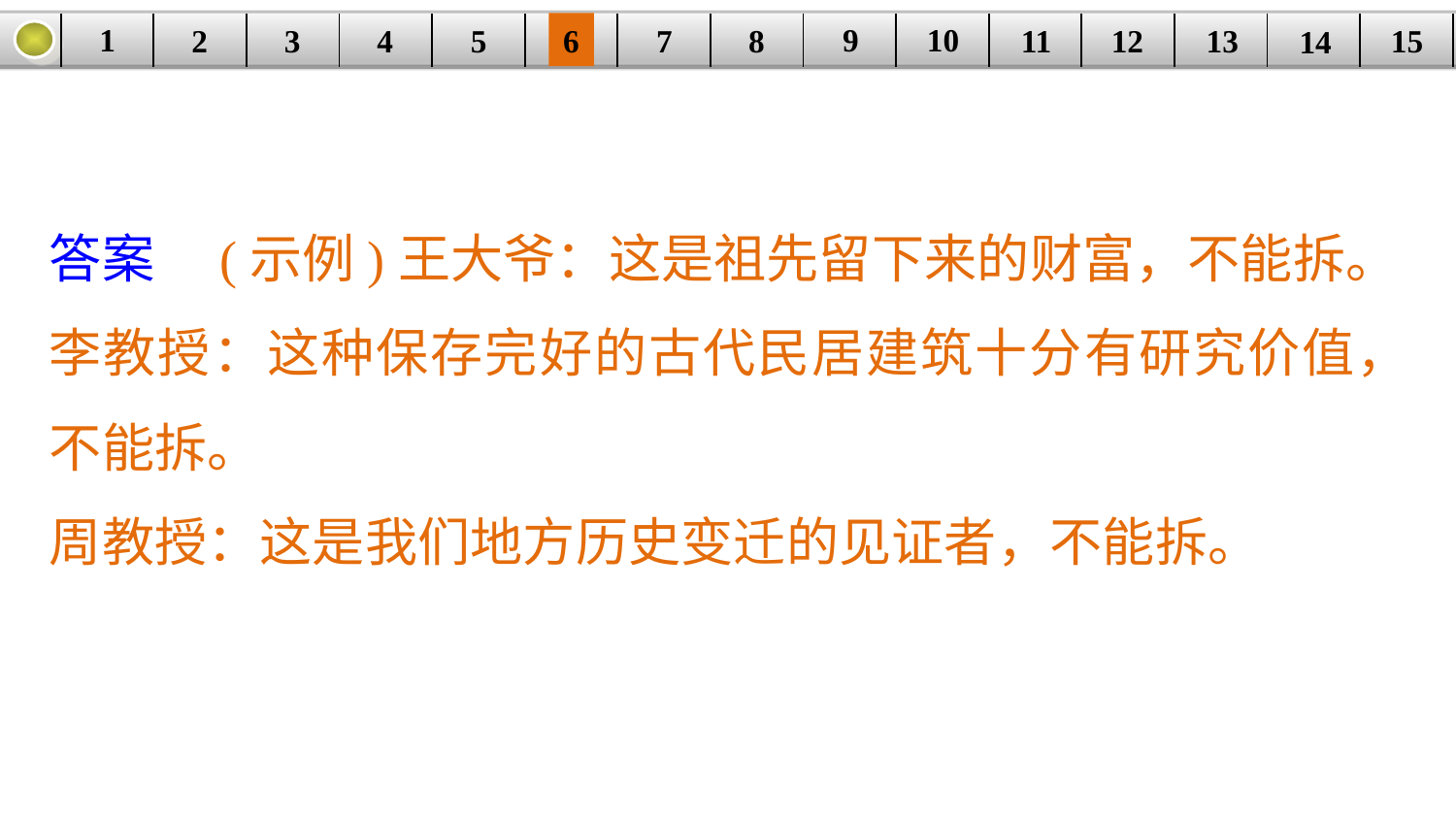

9
10
1
3
4
5
6
8
11
2
12
15
|  |  |  |  |  |  |  |  |  |  |  |  |  |  |  |
| --- | --- | --- | --- | --- | --- | --- | --- | --- | --- | --- | --- | --- | --- | --- |
7
13
14

答案　(示例)王大爷：这是祖先留下来的财富，不能拆。
李教授：这种保存完好的古代民居建筑十分有研究价值，不能拆。
周教授：这是我们地方历史变迁的见证者，不能拆。